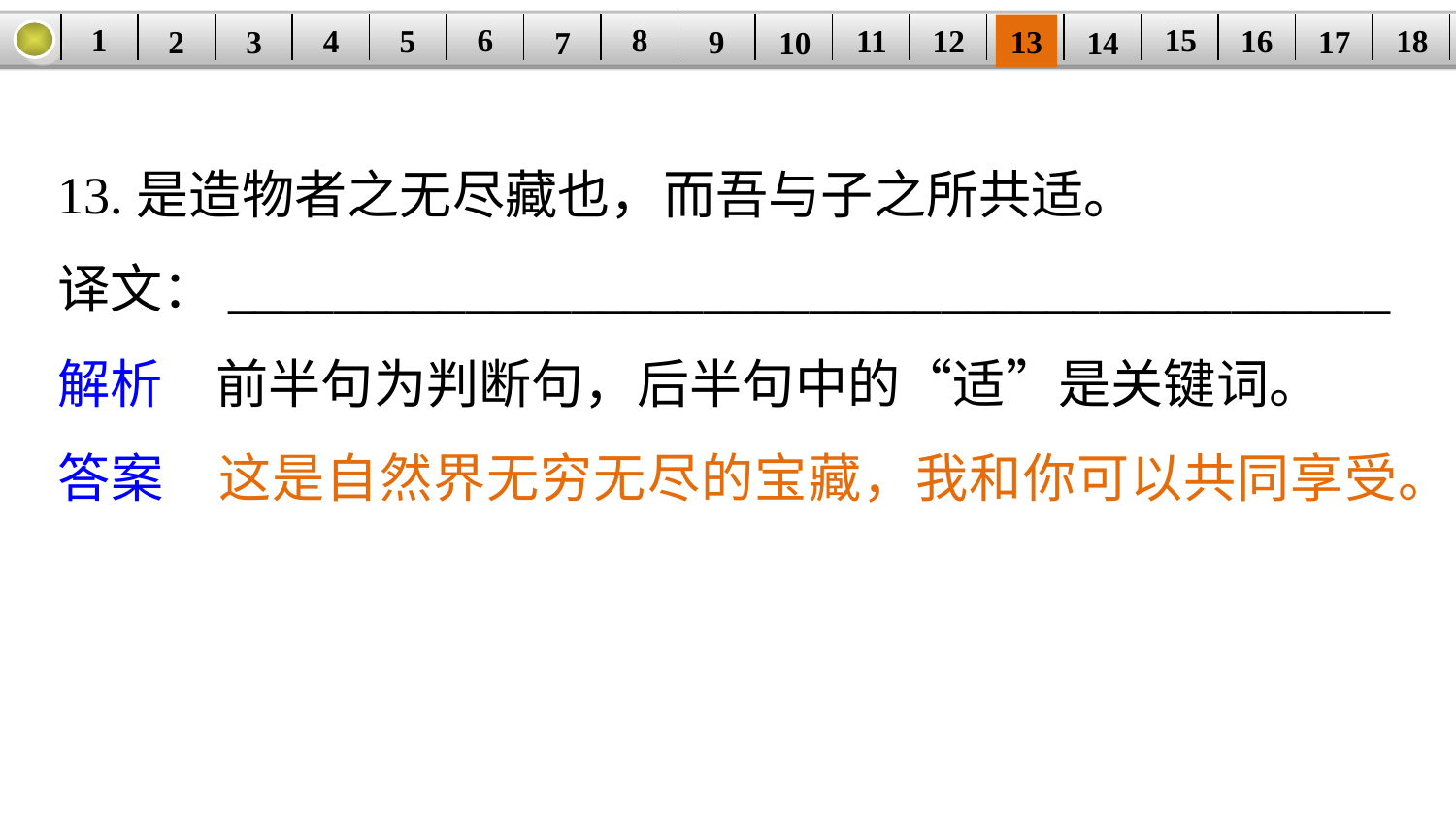

1
8
15
6
11
18
5
16
|  |  |  |  |  |  |  |  |  |  |  |  |  |  |  |  |  |  |
| --- | --- | --- | --- | --- | --- | --- | --- | --- | --- | --- | --- | --- | --- | --- | --- | --- | --- |
12
4
17
13
3
9
2
14
7
10

13.是造物者之无尽藏也，而吾与子之所共适。
译文：____________________________________________
解析　前半句为判断句，后半句中的“适”是关键词。
答案　这是自然界无穷无尽的宝藏，我和你可以共同享受。